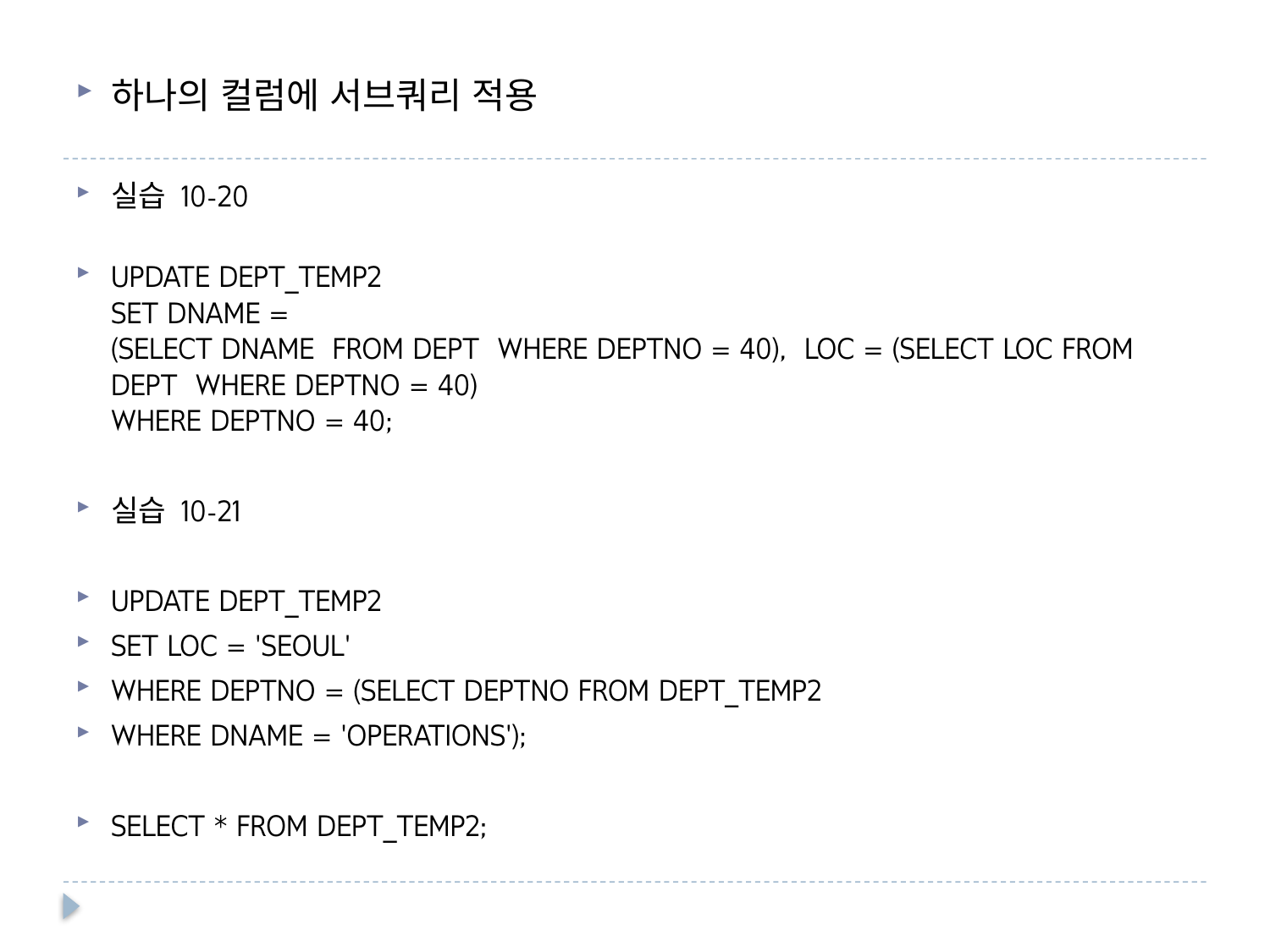

하나의 컬럼에 서브쿼리 적용

실습 10-20
UPDATE DEPT_TEMP2
SET DNAME =
(SELECT DNAME  FROM DEPT  WHERE DEPTNO = 40),  LOC = (SELECT LOC FROM DEPT  WHERE DEPTNO = 40)
WHERE DEPTNO = 40;

실습 10-21

UPDATE DEPT_TEMP2
SET LOC = 'SEOUL'
WHERE DEPTNO = (SELECT DEPTNO FROM DEPT_TEMP2
WHERE DNAME = 'OPERATIONS');

SELECT * FROM DEPT_TEMP2;